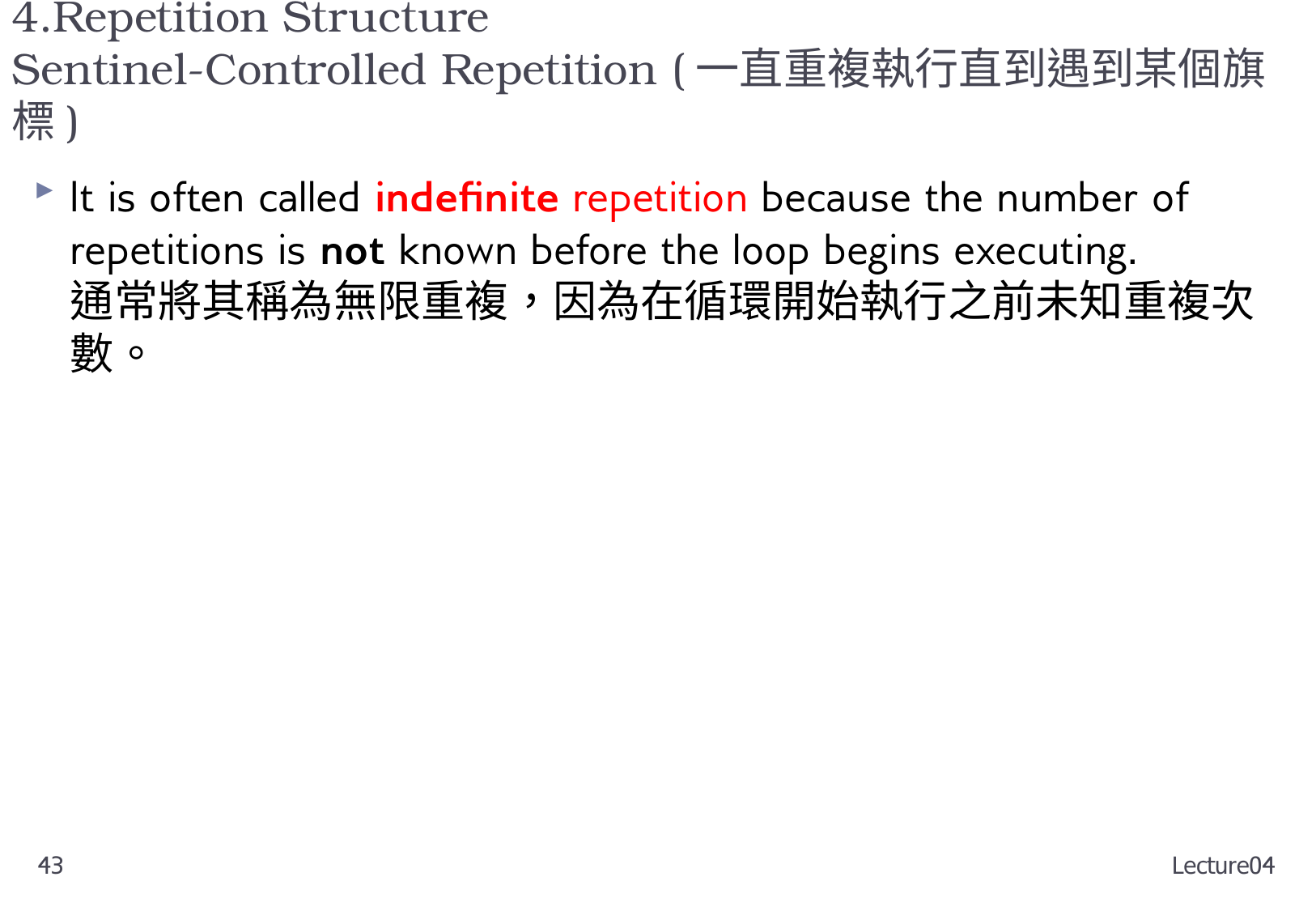

# 4.Repetition Structure Sentinel-Controlled Repetition (一直重複執行直到遇到某個旗標)
It is often called indefinite repetition because the number of repetitions is not known before the loop begins executing.
通常將其稱為無限重複，因為在循環開始執行之前未知重複次數。

43
Lecture04